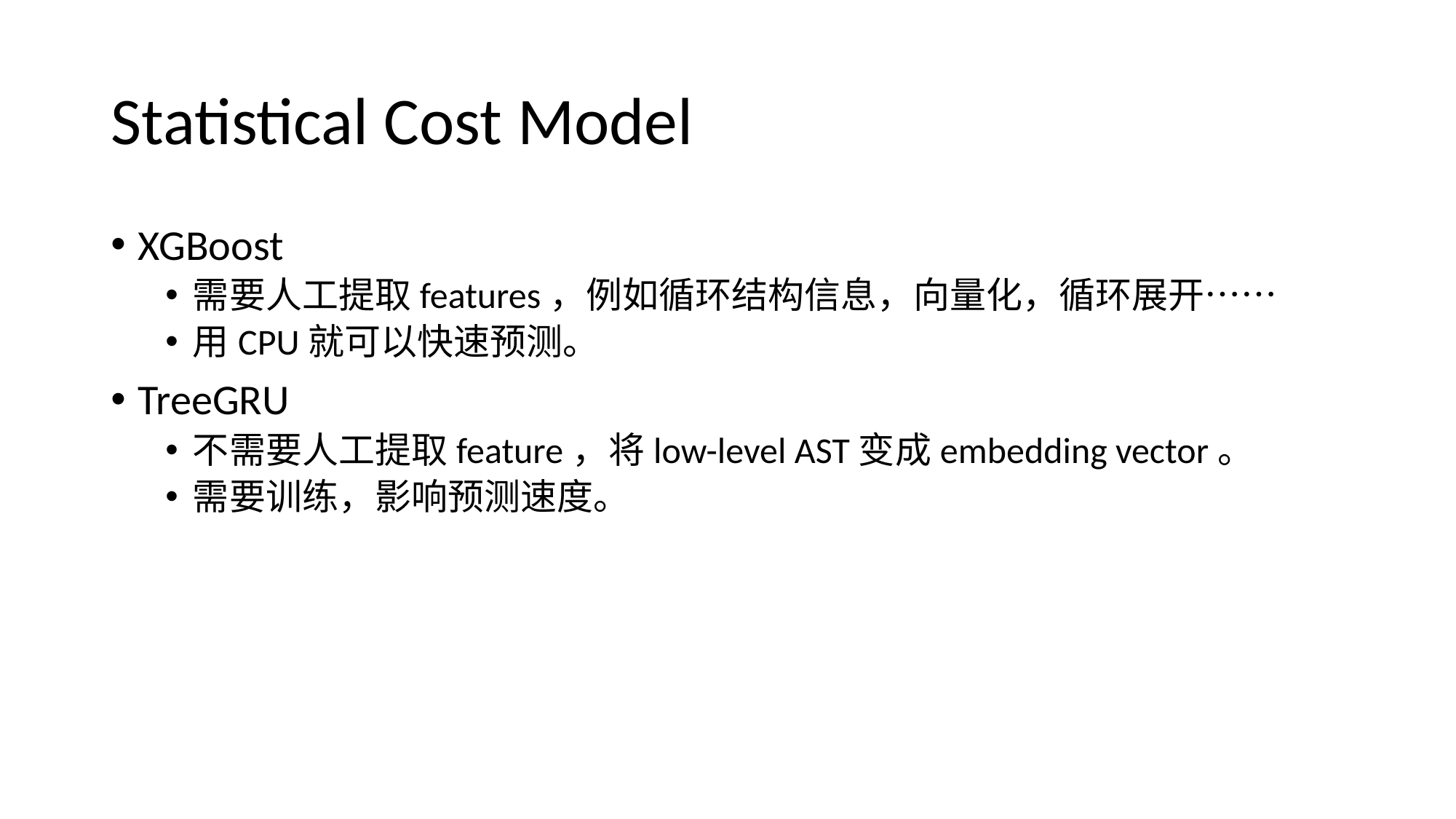

# Statistical Cost Model
XGBoost
需要人工提取features，例如循环结构信息，向量化，循环展开……
用CPU就可以快速预测。
TreeGRU
不需要人工提取feature，将low-level AST变成embedding vector。
需要训练，影响预测速度。